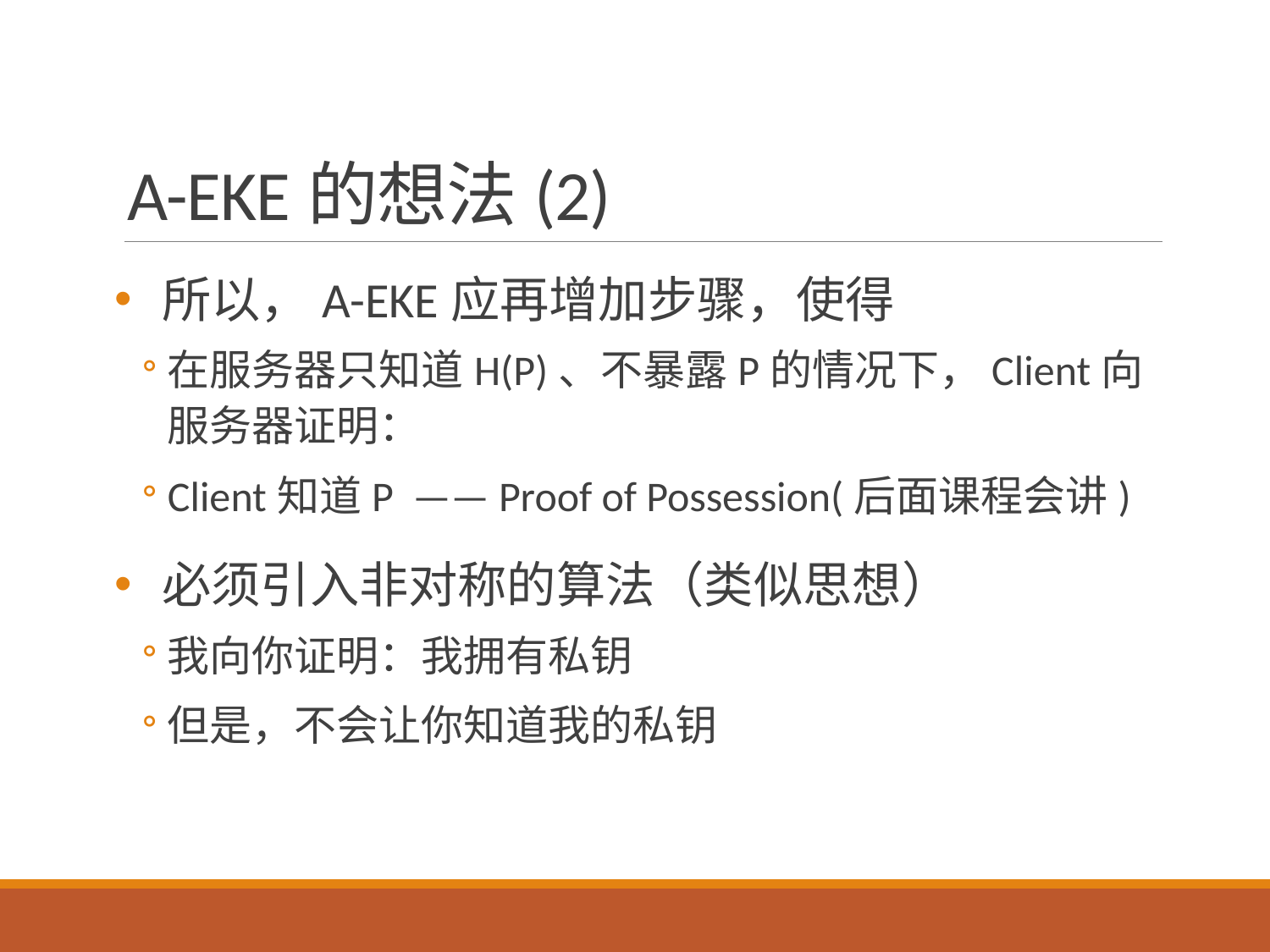

# A-EKE的想法(2)
所以，A-EKE应再增加步骤，使得
在服务器只知道H(P)、不暴露P的情况下，Client向服务器证明：
Client知道P  —— Proof of Possession(后面课程会讲)
必须引入非对称的算法（类似思想）
我向你证明：我拥有私钥
但是，不会让你知道我的私钥
40